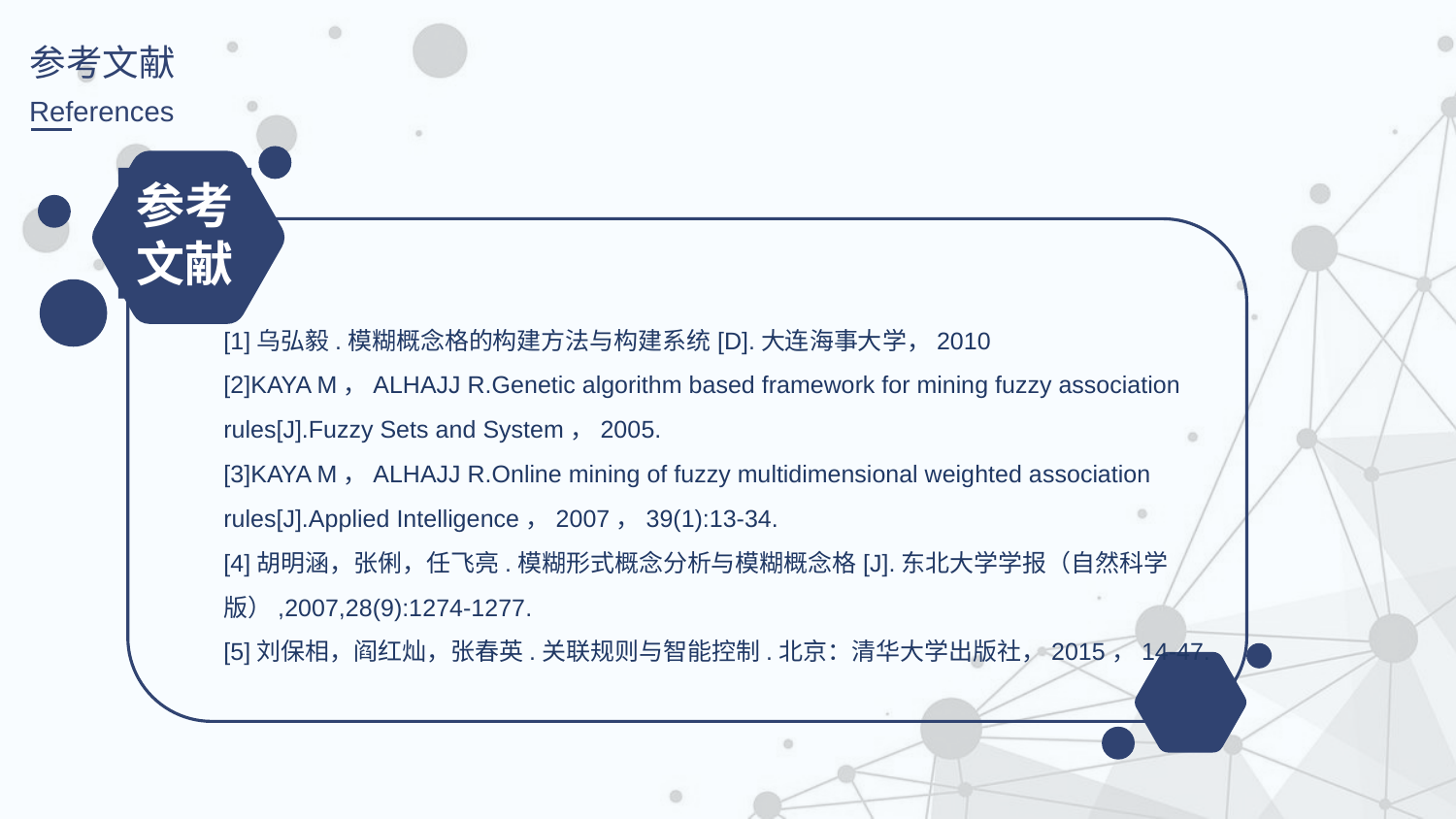

参考文献
References

参考文献

[1]乌弘毅.模糊概念格的构建方法与构建系统[D].大连海事大学，2010
[2]KAYA M，ALHAJJ R.Genetic algorithm based framework for mining fuzzy association rules[J].Fuzzy Sets and System，2005.
[3]KAYA M，ALHAJJ R.Online mining of fuzzy multidimensional weighted association rules[J].Applied Intelligence，2007，39(1):13-34.
[4]胡明涵，张俐，任飞亮.模糊形式概念分析与模糊概念格[J].东北大学学报（自然科学版）,2007,28(9):1274-1277.
[5]刘保相，阎红灿，张春英.关联规则与智能控制.北京：清华大学出版社，2015，14-47.